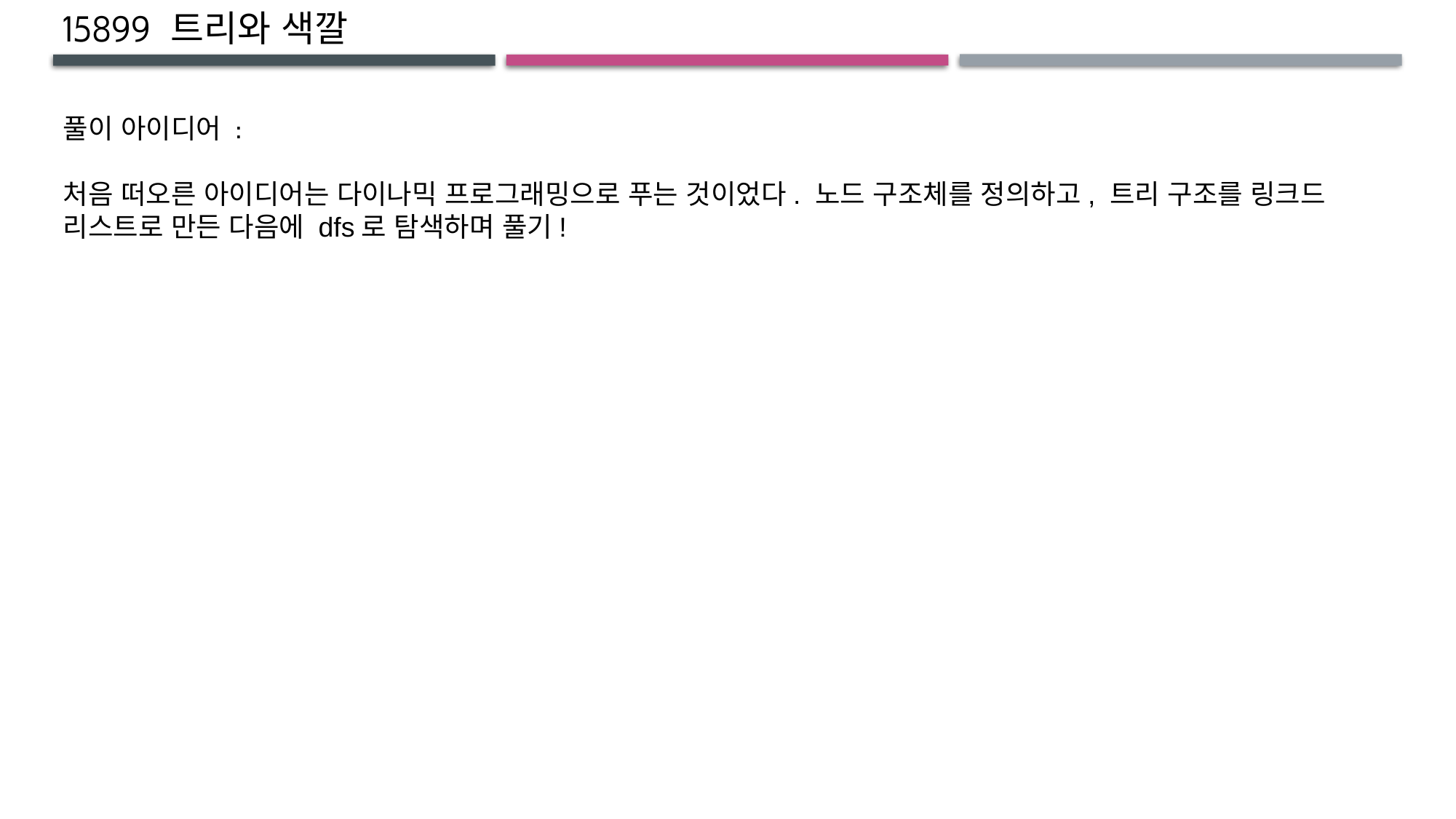

15899 트리와 색깔
풀이 아이디어 :

처음 떠오른 아이디어는 다이나믹 프로그래밍으로 푸는 것이었다. 노드 구조체를 정의하고, 트리 구조를 링크드 리스트로 만든 다음에 dfs로 탐색하며 풀기!